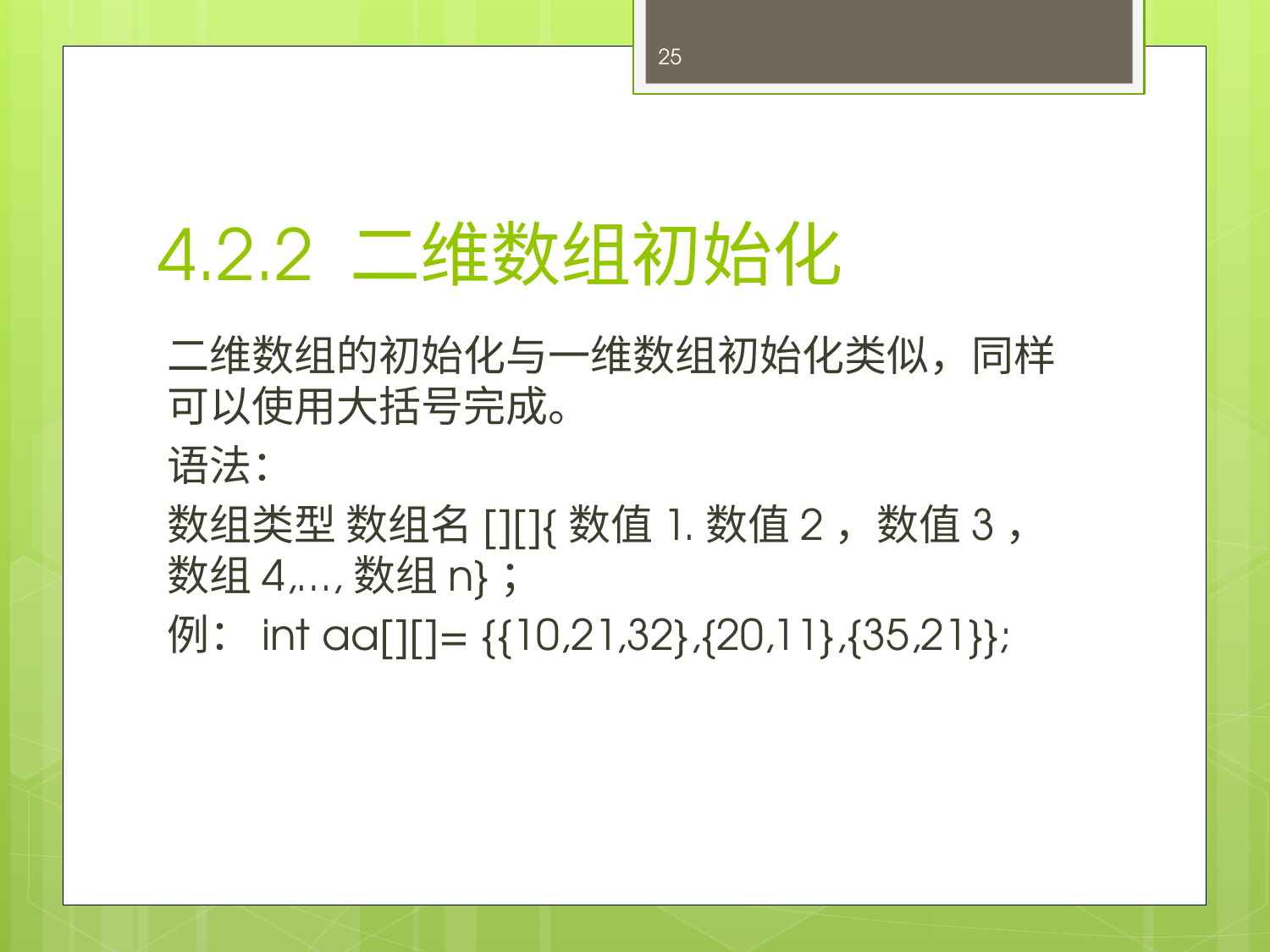

25
# 4.2.2 二维数组初始化
二维数组的初始化与一维数组初始化类似，同样可以使用大括号完成。
语法：
数组类型 数组名[][]{数值1.数值2，数值3，数组4,…,数组n}；
例：int aa[][]= {{10,21,32},{20,11},{35,21}};